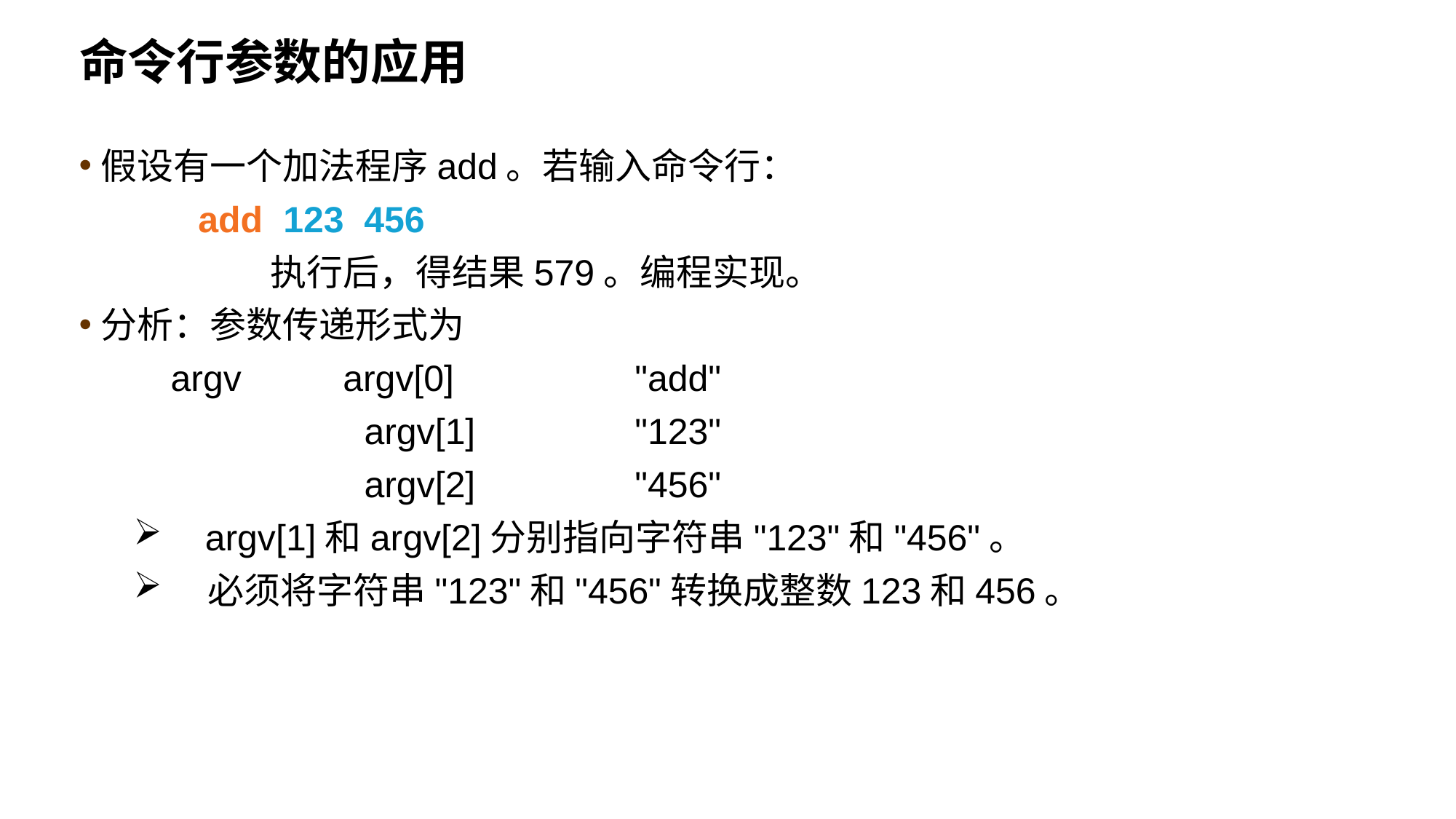

命令行参数的应用
假设有一个加法程序add。若输入命令行：
 add  123  456
         执行后，得结果579。编程实现。
分析：参数传递形式为
         argv          argv[0]		 "add"
                            argv[1]		 "123"
                            argv[2]		 "456"
   argv[1]和argv[2]分别指向字符串"123"和"456"。
   必须将字符串"123"和"456"转换成整数123和456。